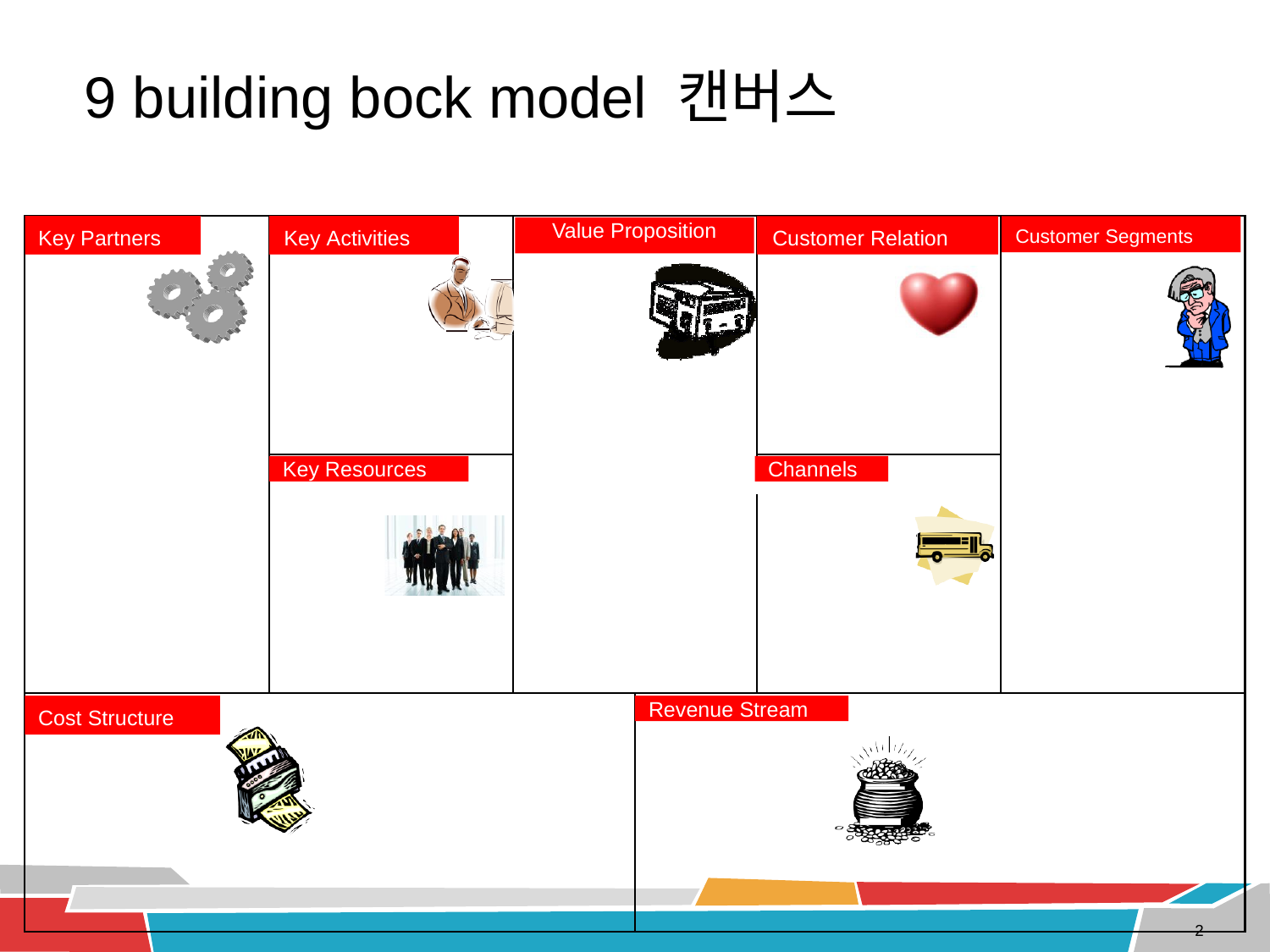

# 9 building bock model 캔버스

Value Proposition
Customer Segments
Key Partners	Key Activities	Value Proposition	Customer Relation

Key Resources
Channels

Revenue Stream
Cost Structure

2